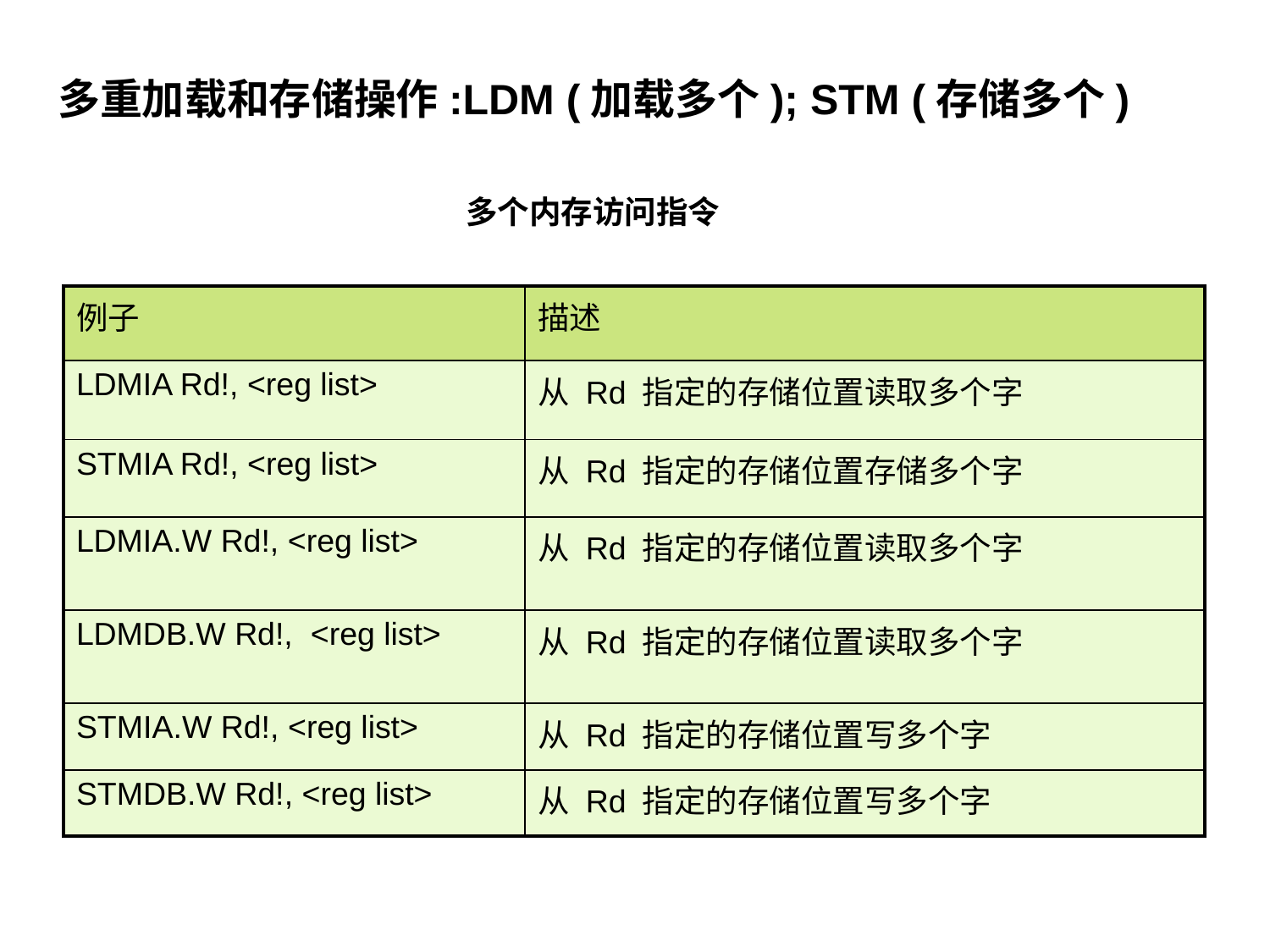

多重加载和存储操作:LDM (加载多个); STM (存储多个)
多个内存访问指令
| 例子 | 描述 |
| --- | --- |
| LDMIA Rd!, <reg list> | 从 Rd 指定的存储位置读取多个字 |
| STMIA Rd!, <reg list> | 从 Rd 指定的存储位置存储多个字 |
| LDMIA.W Rd!, <reg list> | 从 Rd 指定的存储位置读取多个字 |
| LDMDB.W Rd!, <reg list> | 从 Rd 指定的存储位置读取多个字 |
| STMIA.W Rd!, <reg list> | 从 Rd 指定的存储位置写多个字 |
| STMDB.W Rd!, <reg list> | 从 Rd 指定的存储位置写多个字 |